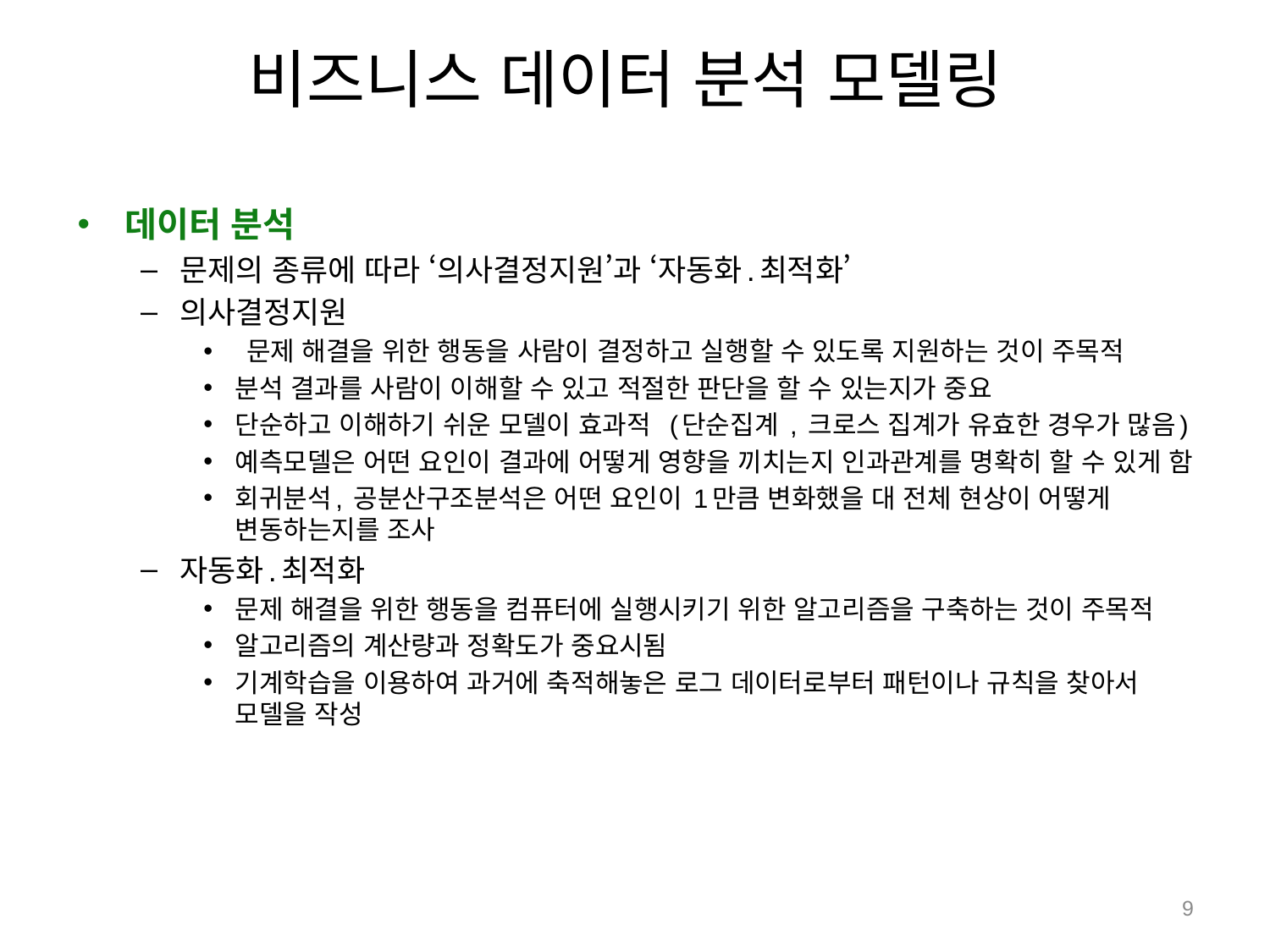

# 비즈니스 데이터 분석 모델링
데이터 분석
문제의 종류에 따라 ‘의사결정지원’과 ‘자동화.최적화’
의사결정지원
 문제 해결을 위한 행동을 사람이 결정하고 실행할 수 있도록 지원하는 것이 주목적
분석 결과를 사람이 이해할 수 있고 적절한 판단을 할 수 있는지가 중요
단순하고 이해하기 쉬운 모델이 효과적  (단순집계 , 크로스 집계가 유효한 경우가 많음)
예측모델은 어떤 요인이 결과에 어떻게 영향을 끼치는지 인과관계를 명확히 할 수 있게 함
회귀분석, 공분산구조분석은 어떤 요인이 1만큼 변화했을 대 전체 현상이 어떻게 변동하는지를 조사
자동화.최적화
문제 해결을 위한 행동을 컴퓨터에 실행시키기 위한 알고리즘을 구축하는 것이 주목적
알고리즘의 계산량과 정확도가 중요시됨
기계학습을 이용하여 과거에 축적해놓은 로그 데이터로부터 패턴이나 규칙을 찾아서 모델을 작성

9